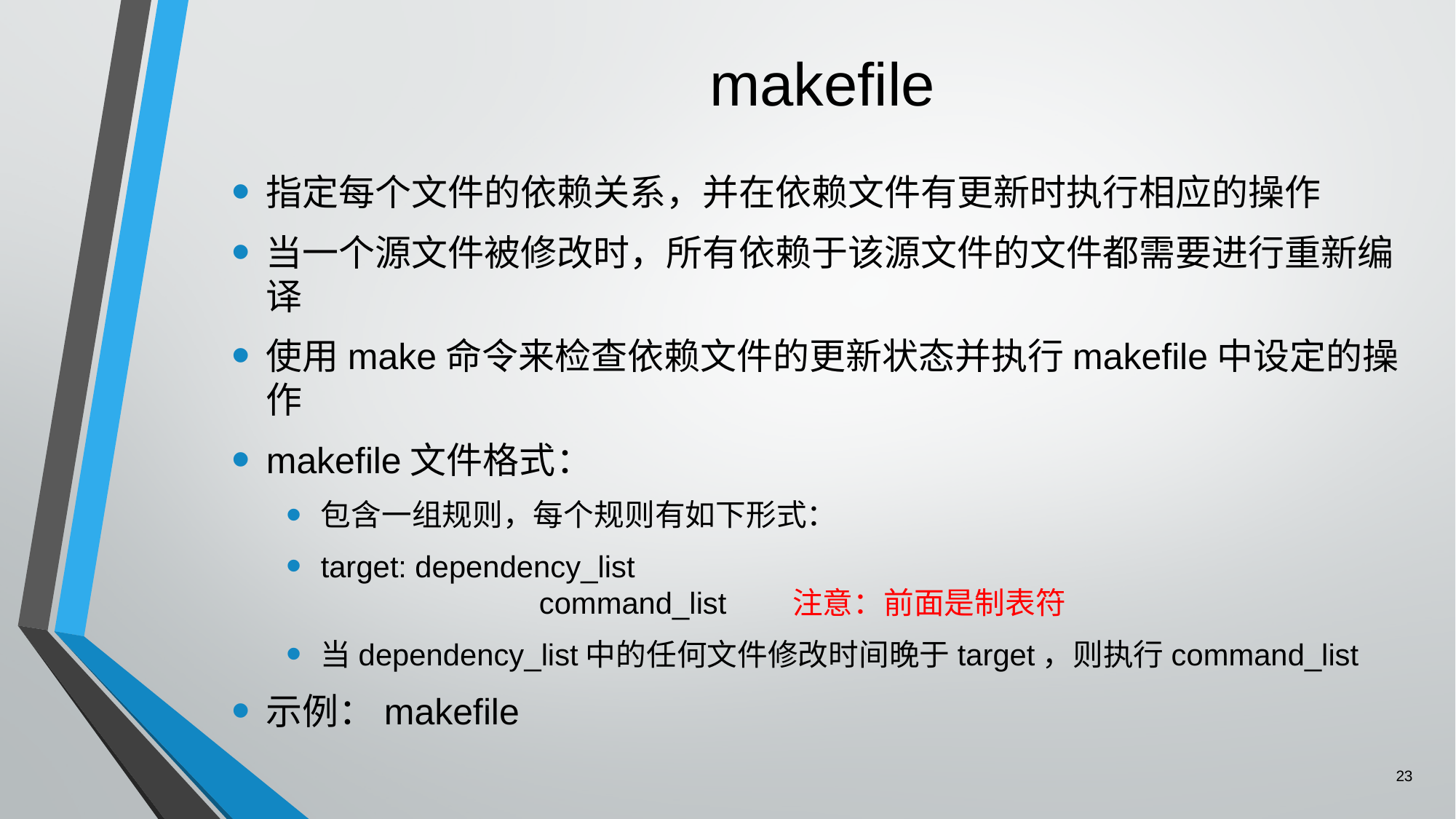

# makefile
指定每个文件的依赖关系，并在依赖文件有更新时执行相应的操作
当一个源文件被修改时，所有依赖于该源文件的文件都需要进行重新编译
使用make命令来检查依赖文件的更新状态并执行makefile中设定的操作
makefile文件格式：
包含一组规则，每个规则有如下形式：
target: dependency_list
		command_list       注意：前面是制表符
当dependency_list中的任何文件修改时间晚于target，则执行command_list
示例：makefile
23